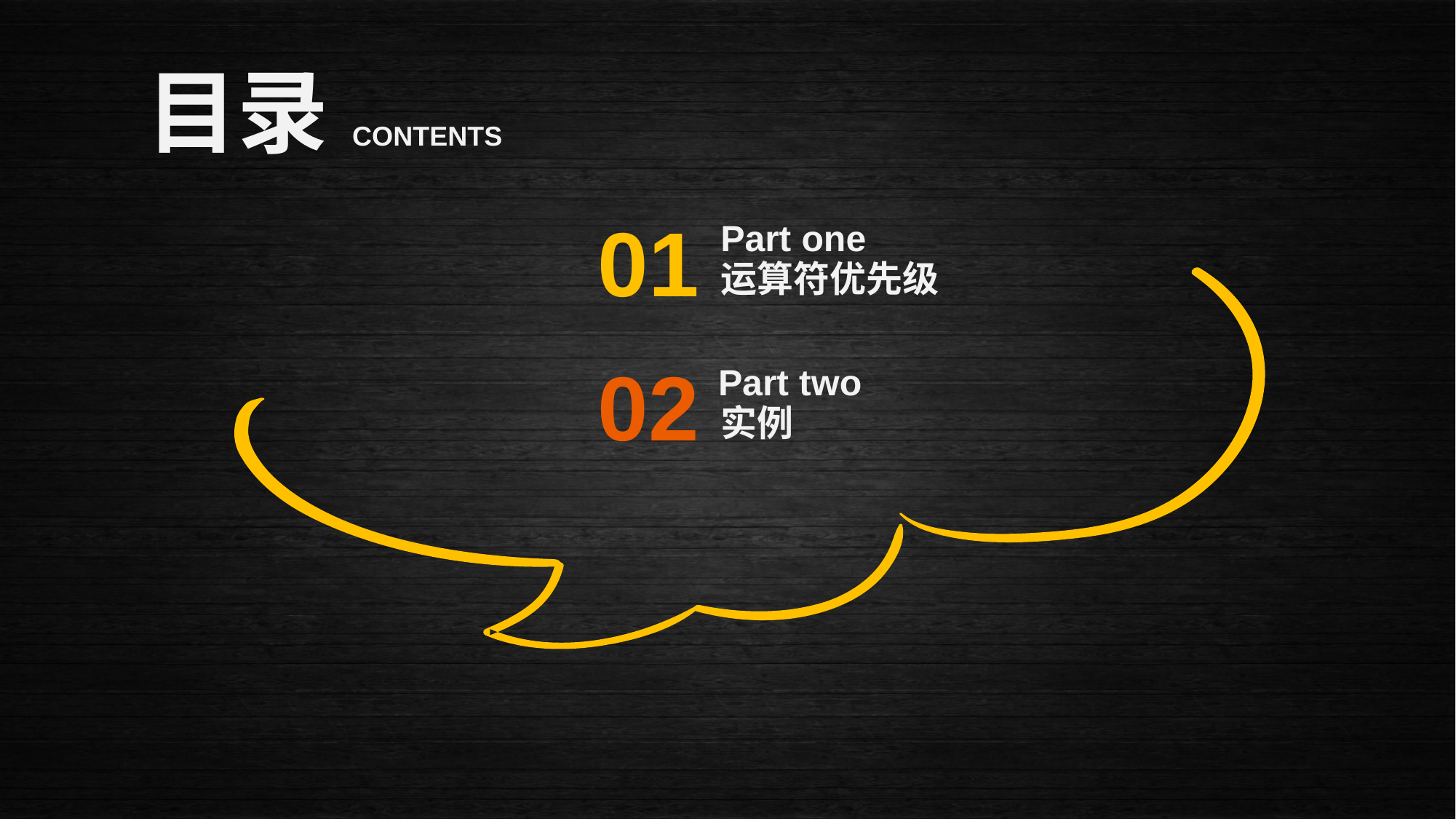

目录
CONTENTS
01
Part one
运算符优先级

02
Part two
实例